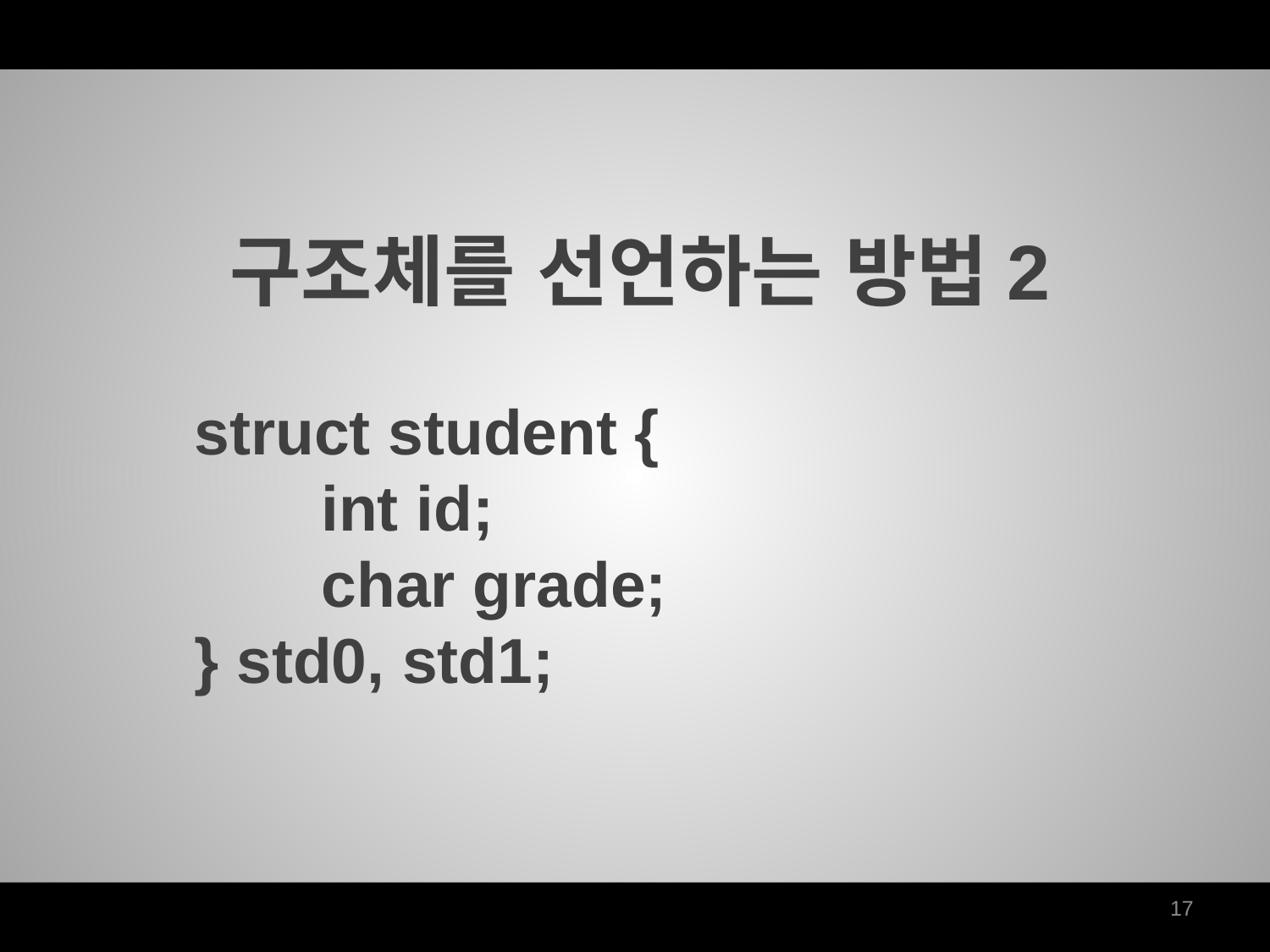

구조체를 선언하는 방법2

struct student {
	int id;
	char grade;
} std0, std1;
17